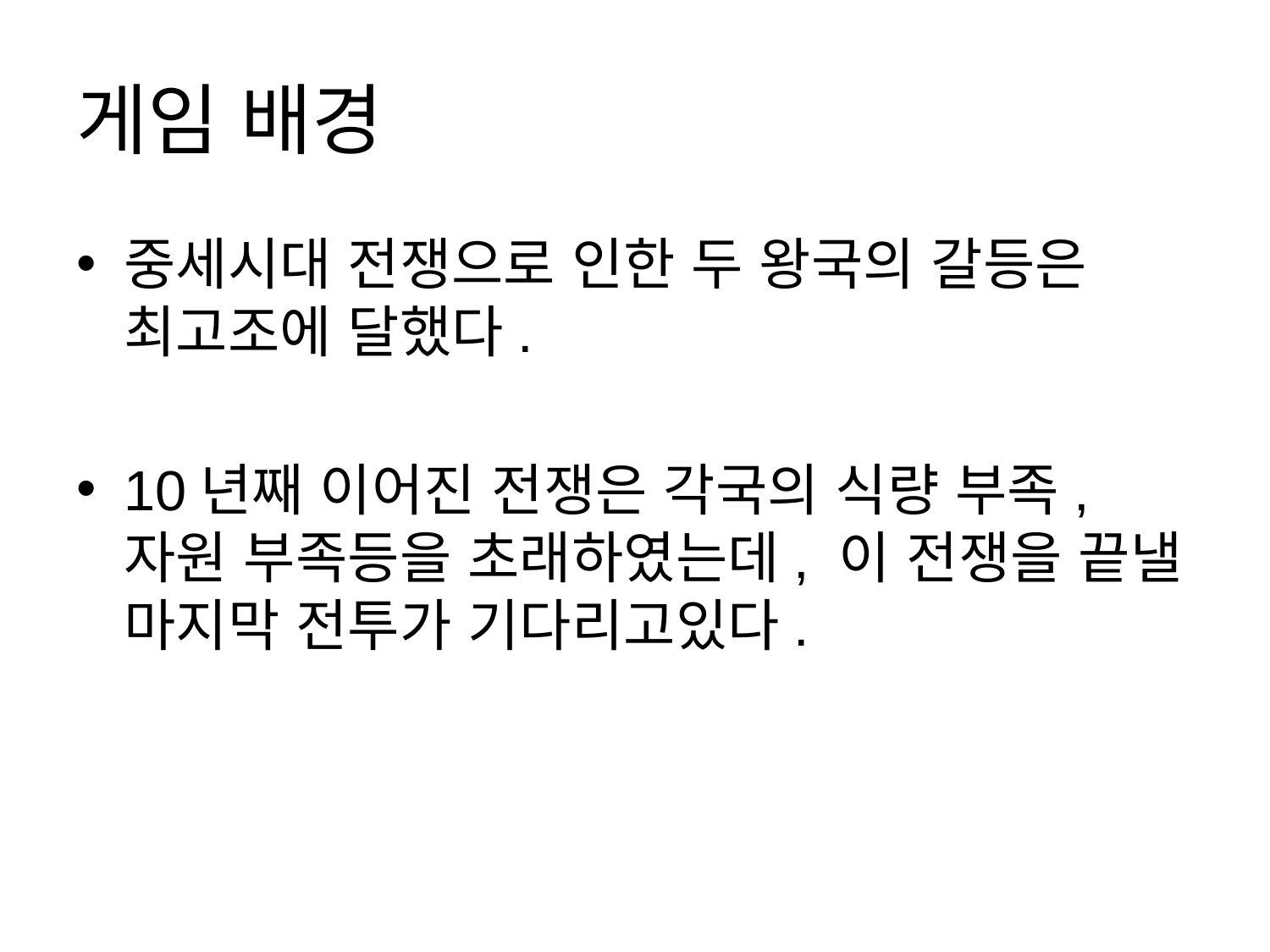

# 게임 배경
중세시대 전쟁으로 인한 두 왕국의 갈등은 최고조에 달했다.

10년째 이어진 전쟁은 각국의 식량 부족, 자원 부족등을 초래하였는데, 이 전쟁을 끝낼 마지막 전투가 기다리고있다.